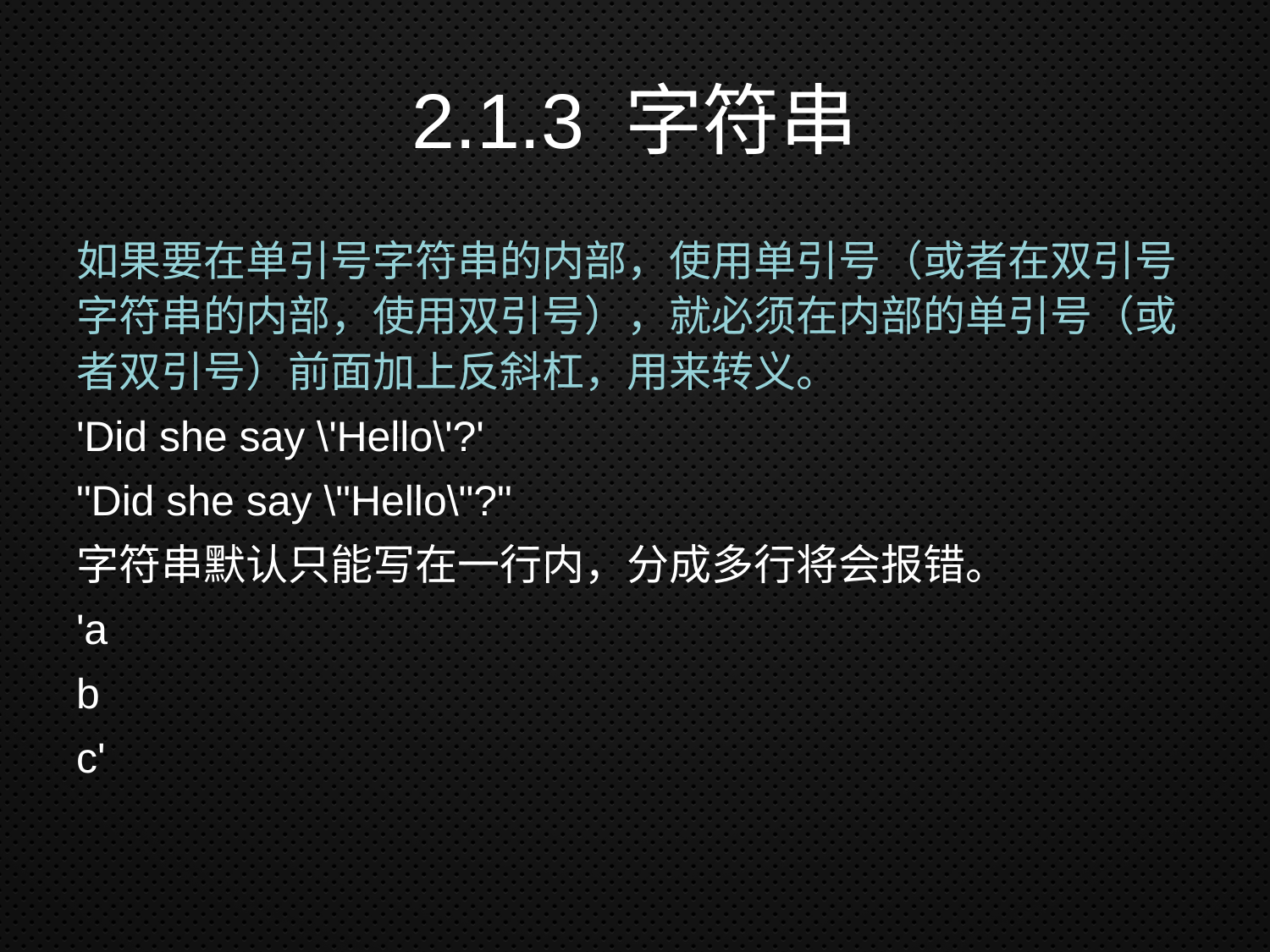

# 2.1.3 字符串
如果要在单引号字符串的内部，使用单引号（或者在双引号字符串的内部，使用双引号），就必须在内部的单引号（或者双引号）前面加上反斜杠，用来转义。
'Did she say \'Hello\'?'
"Did she say \"Hello\"?"
字符串默认只能写在一行内，分成多行将会报错。
'a
b
c'